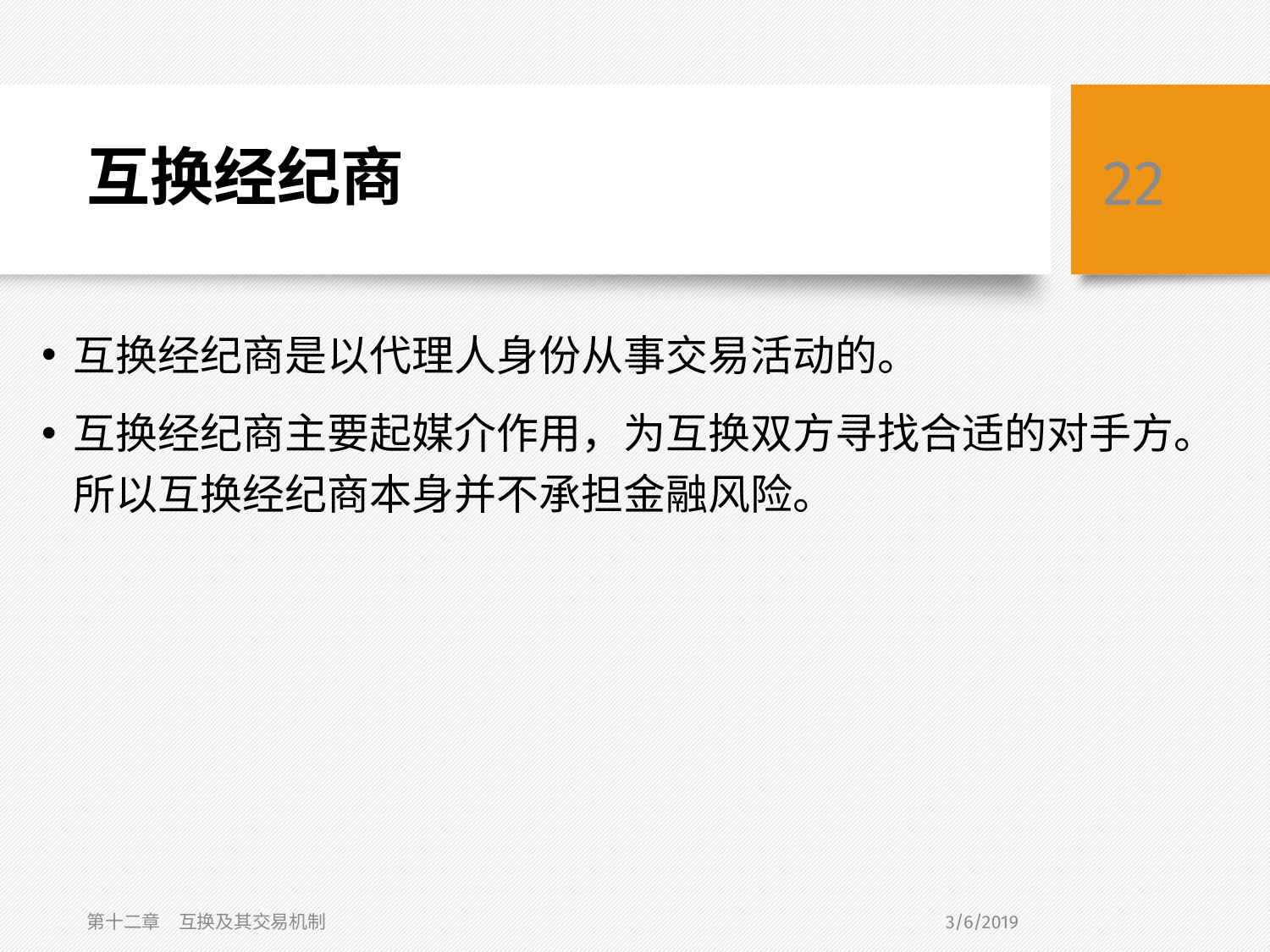

# 互换经纪商
22
互换经纪商是以代理人身份从事交易活动的。
互换经纪商主要起媒介作用，为互换双方寻找合适的对手方。所以互换经纪商本身并不承担金融风险。
3/6/2019
第十二章　互换及其交易机制